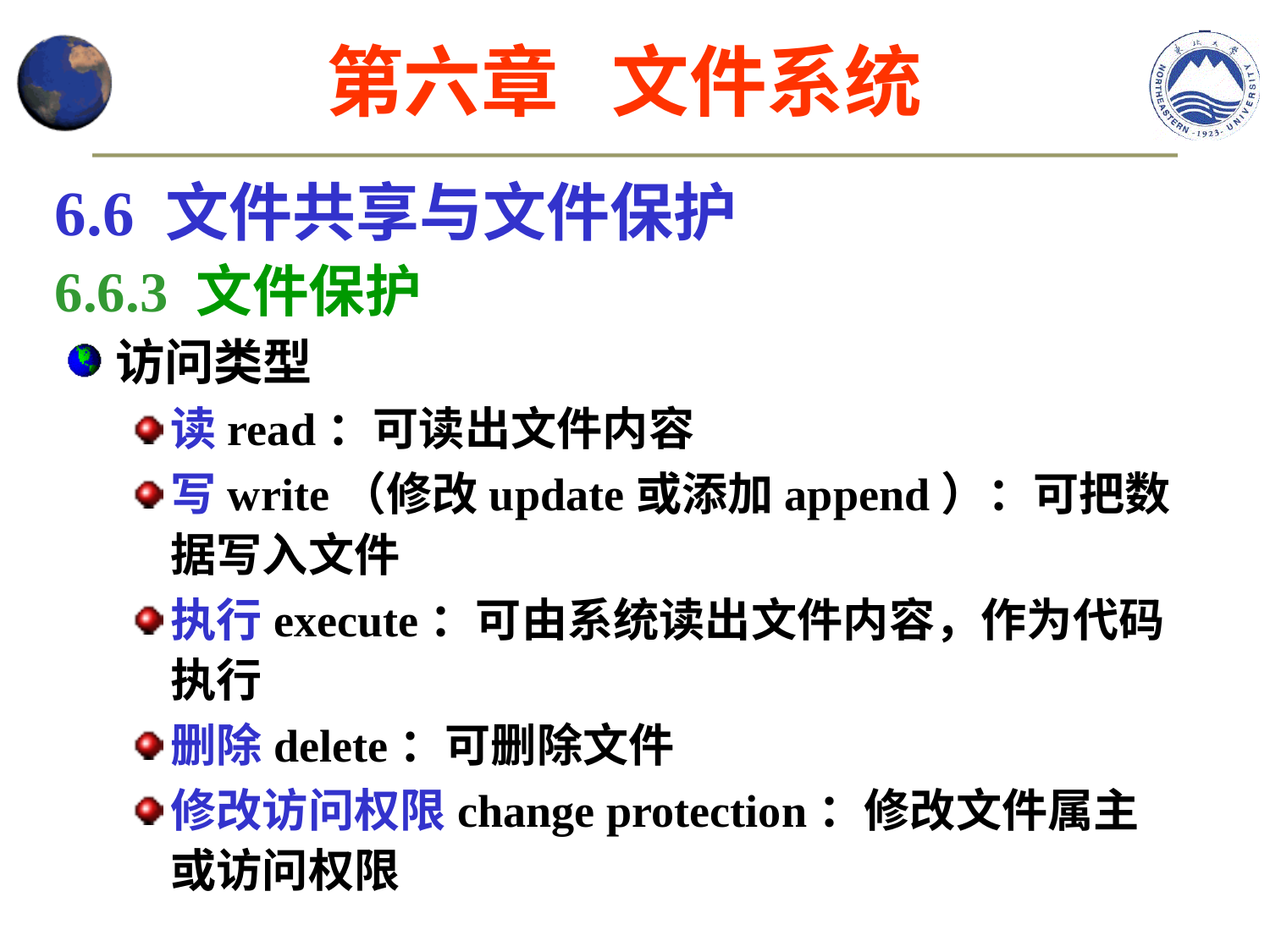

第六章   文件系统
6.6 文件共享与文件保护
6.6.3 文件保护
访问类型
读read：可读出文件内容
写write（修改update或添加append）：可把数据写入文件
执行execute：可由系统读出文件内容，作为代码执行
删除delete：可删除文件
修改访问权限change protection：修改文件属主或访问权限